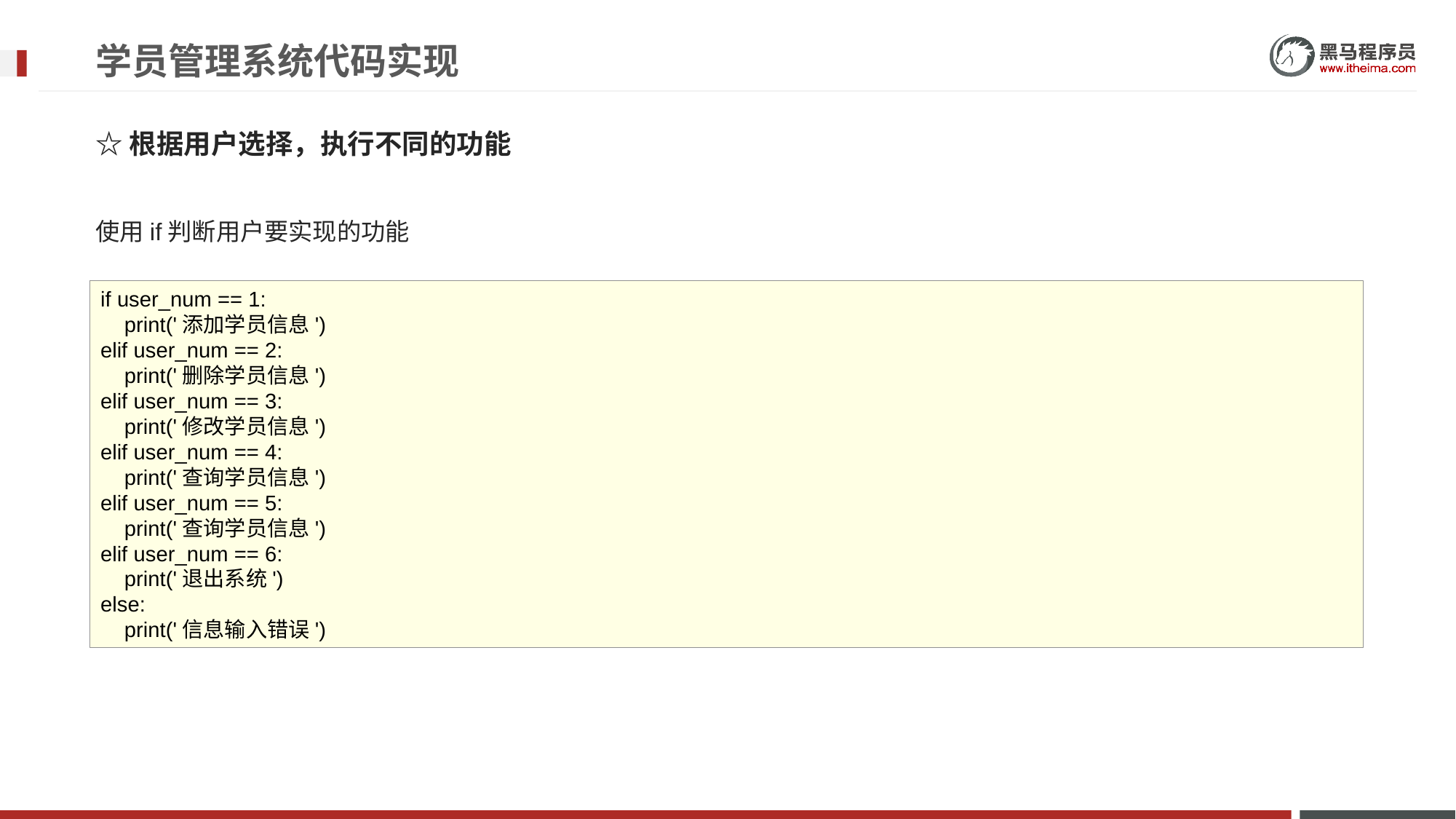

# 学员管理系统代码实现
☆根据用户选择，执行不同的功能
使用if判断用户要实现的功能
if user_num == 1:
    print('添加学员信息')
elif user_num == 2:
    print('删除学员信息')
elif user_num == 3:
    print('修改学员信息')
elif user_num == 4:
    print('查询学员信息')
elif user_num == 5:
    print('查询学员信息')
elif user_num == 6:
    print('退出系统')
else:
    print('信息输入错误')